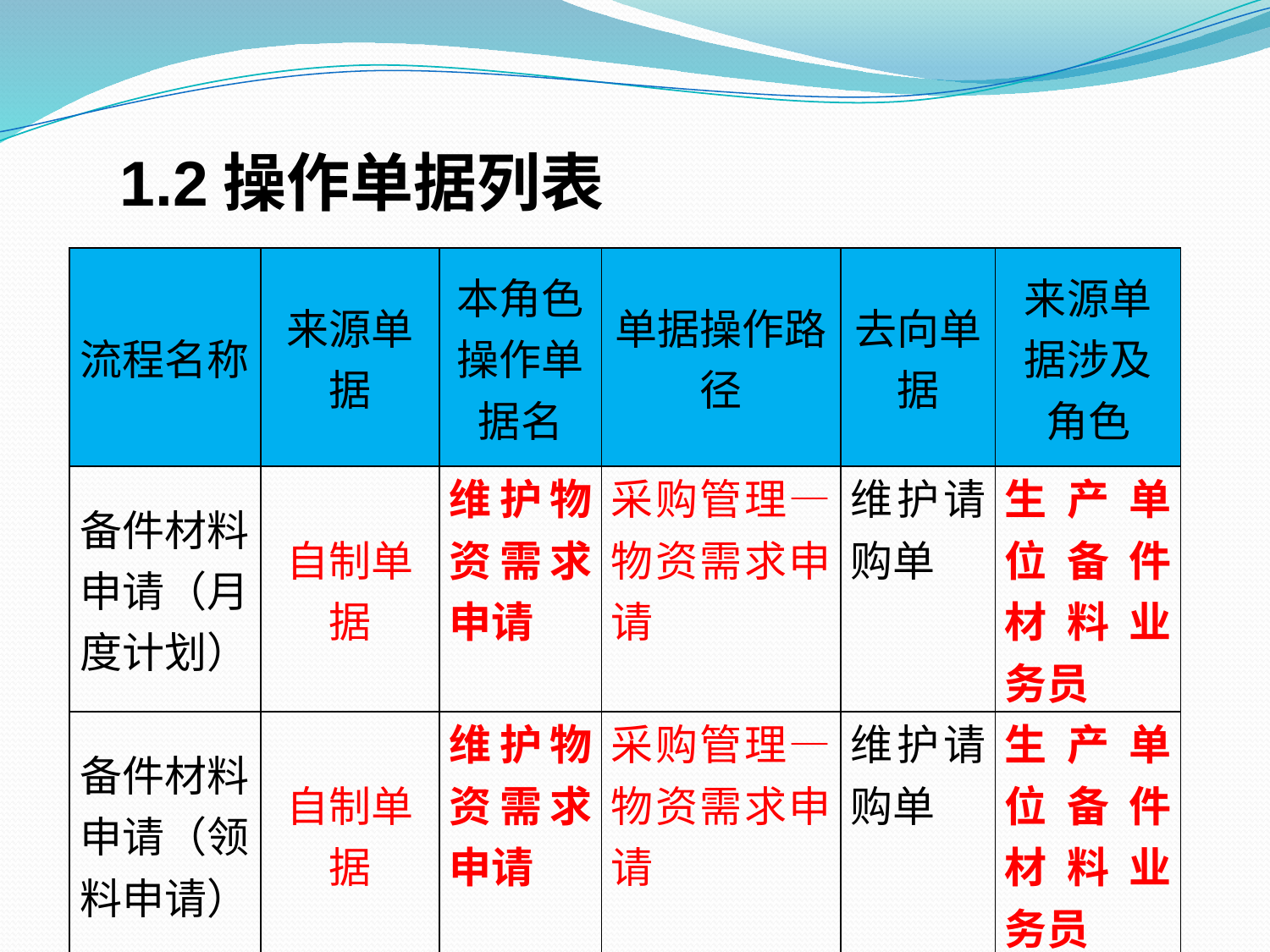

2操作单据列表

| 流程名称 | 来源单据 | 本角色操作单据名 | 单据操作路径 | 去向单据 | 来源单据涉及角色 |
| --- | --- | --- | --- | --- | --- |
| 备件材料申请（月度计划） | 自制单据 | 维护物资需求申请 | 采购管理—物资需求申请 | 维护请购单 | 生产单位备件材料业务员 |
| 备件材料申请（领料申请） | 自制单据 | 维护物资需求申请 | 采购管理—物资需求申请 | 维护请购单 | 生产单位备件材料业务员 |